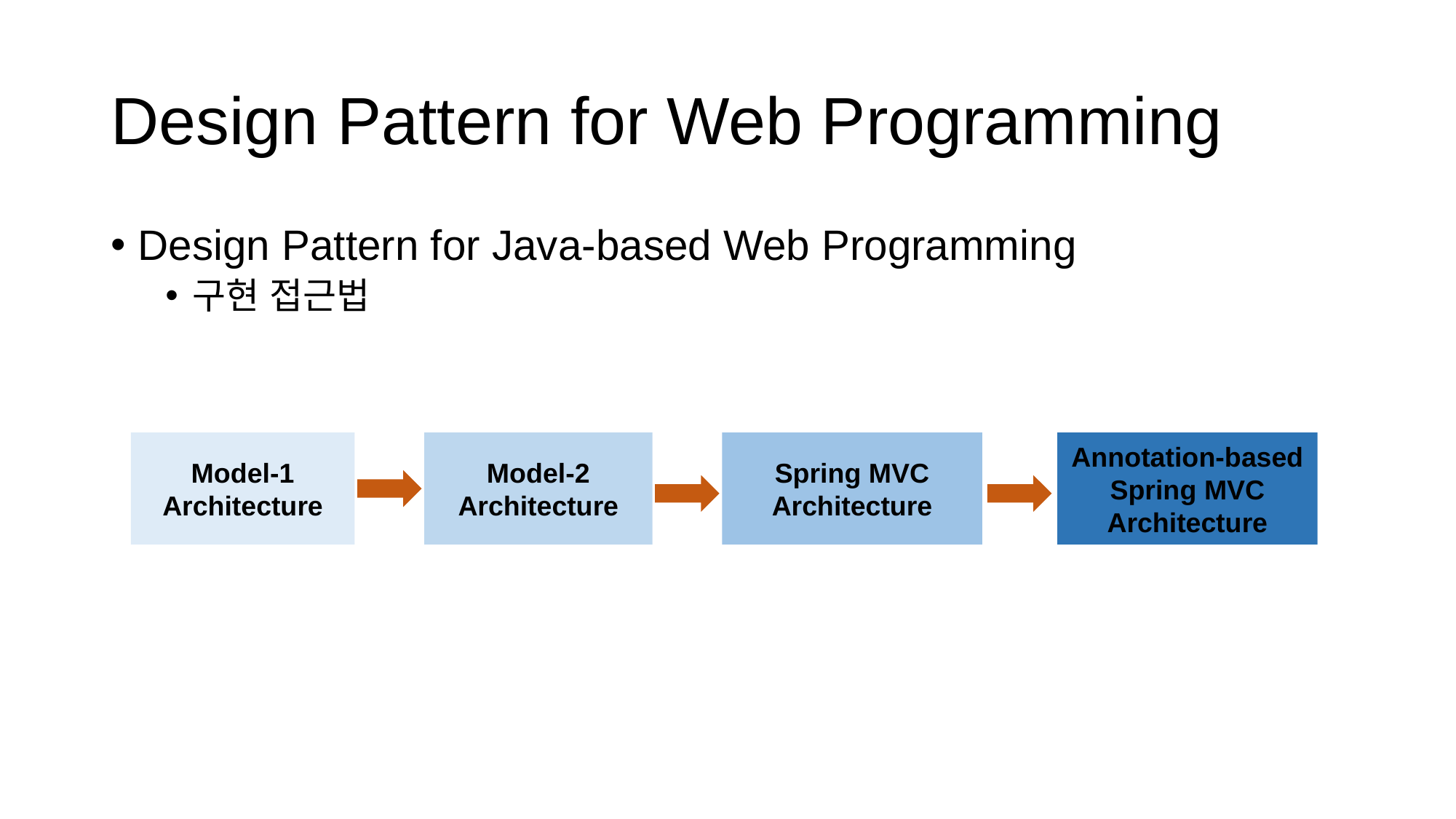

# Design Pattern for Web Programming
Design Pattern for Java-based Web Programming
구현 접근법
Spring MVC
Architecture
Annotation-based
Spring MVC
Architecture
Model-1
Architecture
Model-2
Architecture